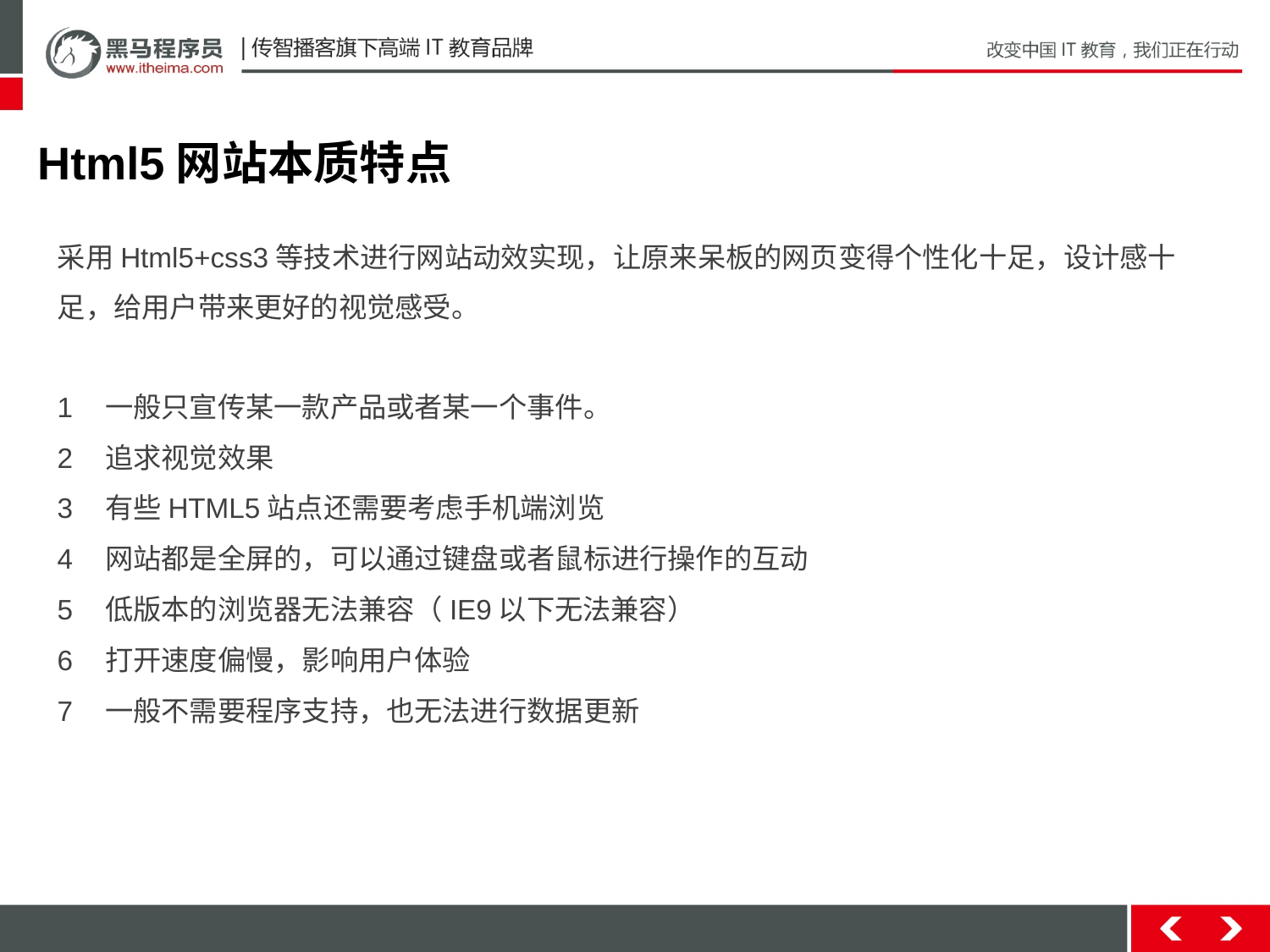

Html5网站本质特点
采用Html5+css3等技术进行网站动效实现，让原来呆板的网页变得个性化十足，设计感十足，给用户带来更好的视觉感受。
一般只宣传某一款产品或者某一个事件。
追求视觉效果
有些HTML5站点还需要考虑手机端浏览
网站都是全屏的，可以通过键盘或者鼠标进行操作的互动
低版本的浏览器无法兼容（IE9以下无法兼容）
打开速度偏慢，影响用户体验
一般不需要程序支持，也无法进行数据更新